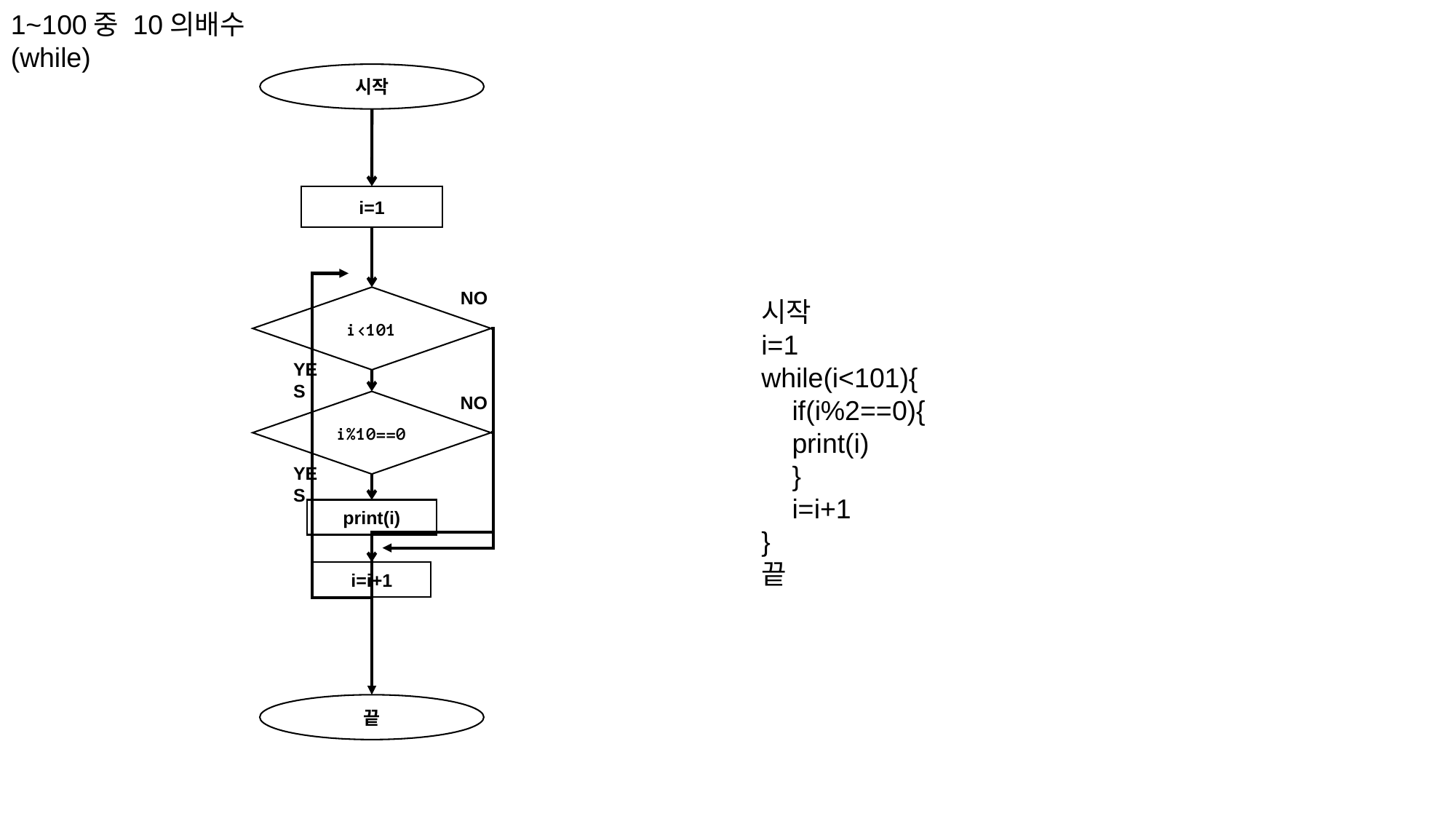

1~100중 10의배수(while)
시작
i=1
NO
i<101
시작
i=1
while(i<101){
    if(i%2==0){
    print(i)
    }
    i=i+1
}
끝
YES
NO
i%10==0
YES
print(i)
i=i+1
끝